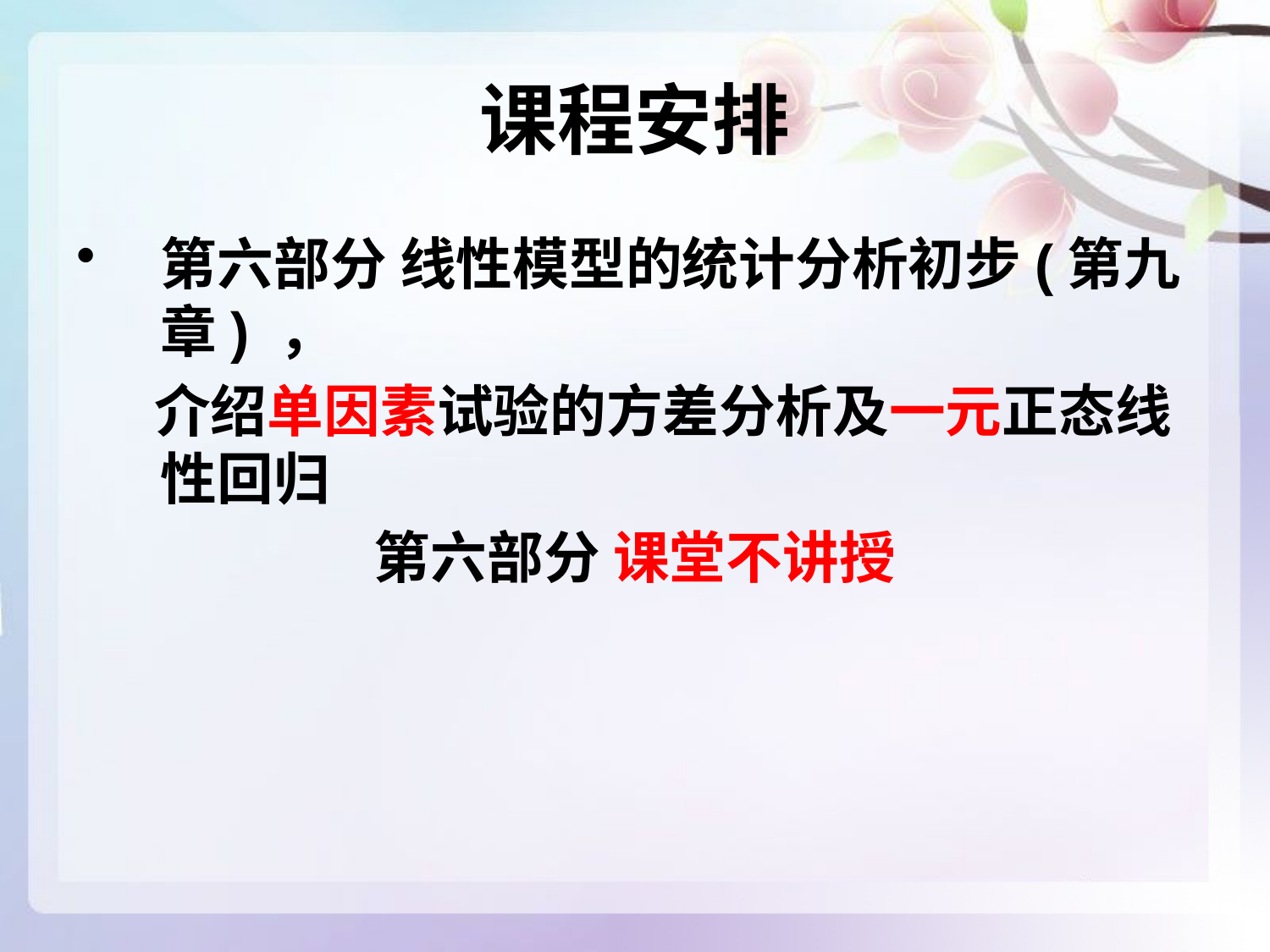

# 课程安排
第六部分 线性模型的统计分析初步(第九章) ，
     介绍单因素试验的方差分析及一元正态线性回归
第六部分 课堂不讲授